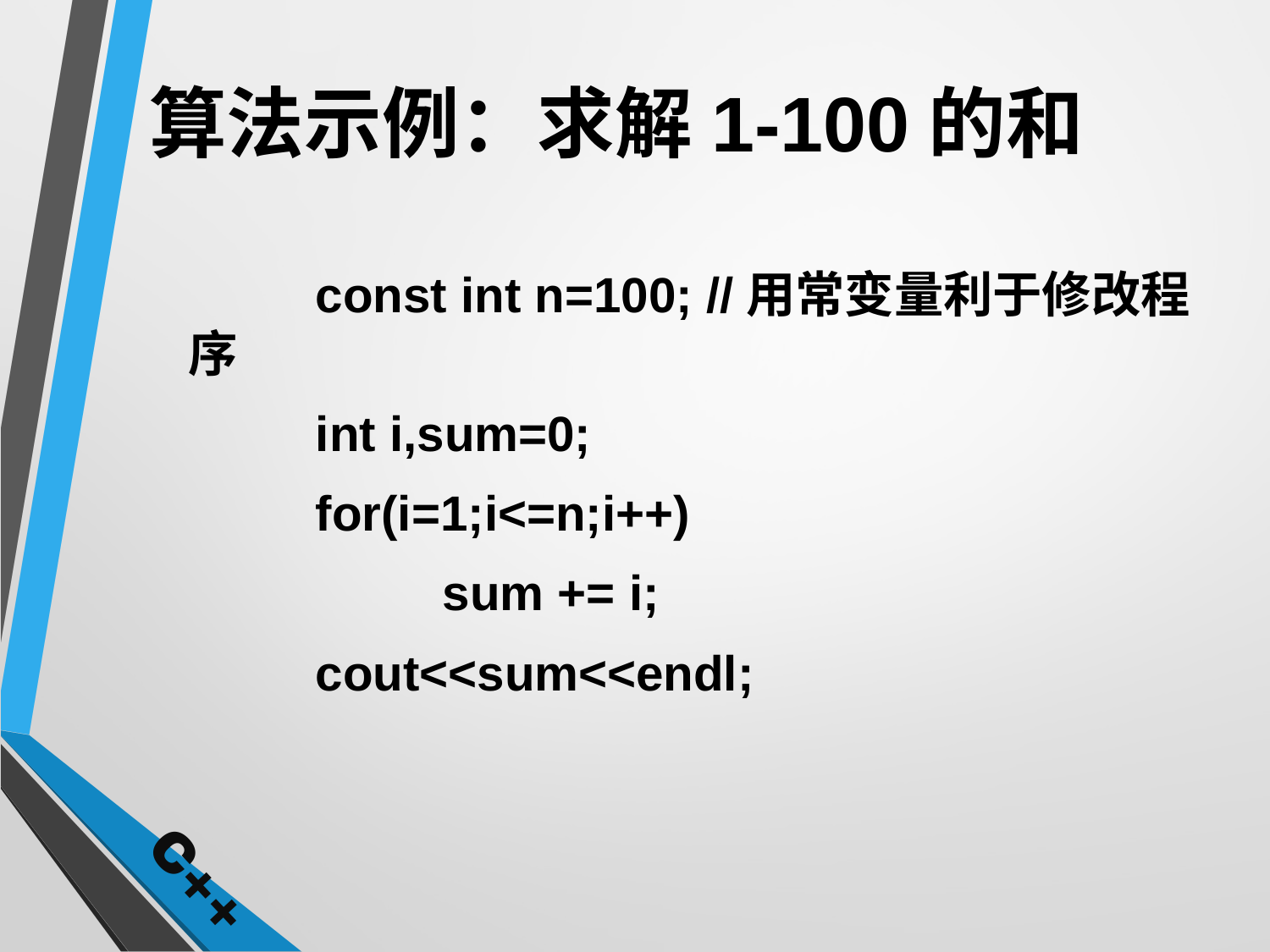

# 算法示例：求解1-100的和
		const int n=100; //用常变量利于修改程序
		int i,sum=0;
		for(i=1;i<=n;i++)
			sum += i;
		cout<<sum<<endl;